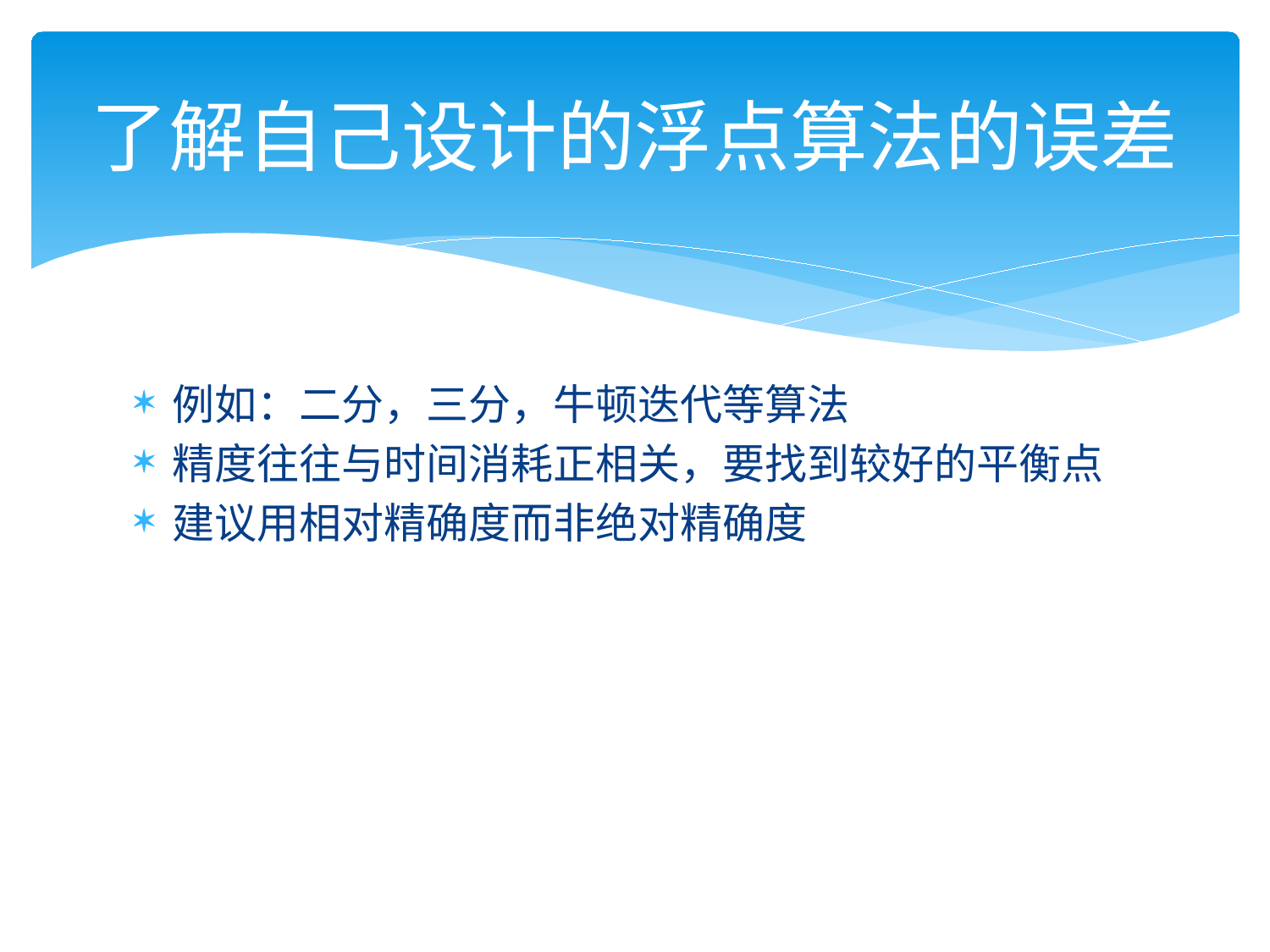

# 了解自己设计的浮点算法的误差
例如：二分，三分，牛顿迭代等算法
精度往往与时间消耗正相关，要找到较好的平衡点
建议用相对精确度而非绝对精确度